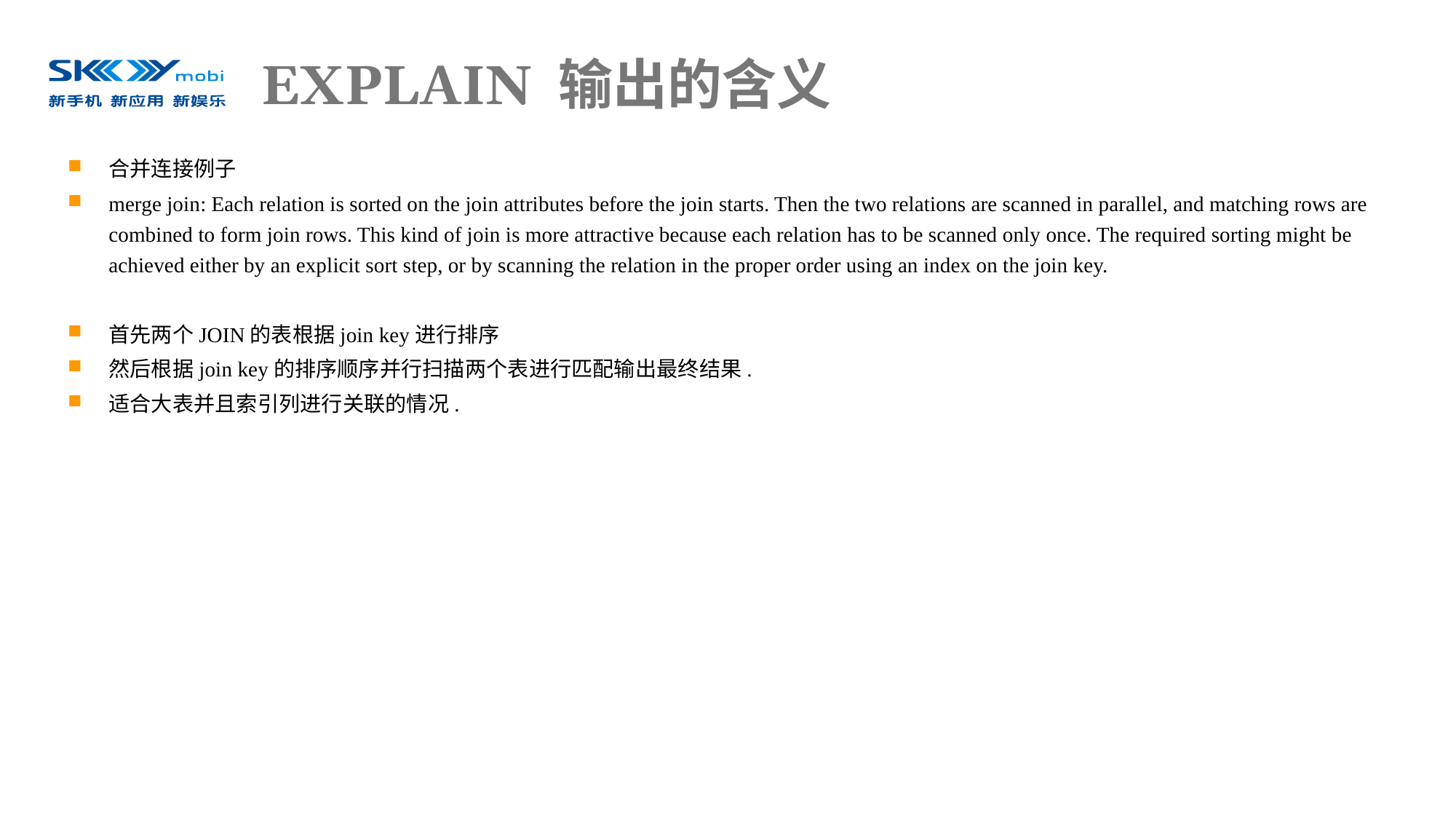

# EXPLAIN 输出的含义
合并连接例子
merge join: Each relation is sorted on the join attributes before the join starts. Then the two relations are scanned in parallel, and matching rows are combined to form join rows. This kind of join is more attractive because each relation has to be scanned only once. The required sorting might be achieved either by an explicit sort step, or by scanning the relation in the proper order using an index on the join key.

首先两个JOIN的表根据join key进行排序
然后根据join key的排序顺序并行扫描两个表进行匹配输出最终结果.
适合大表并且索引列进行关联的情况.